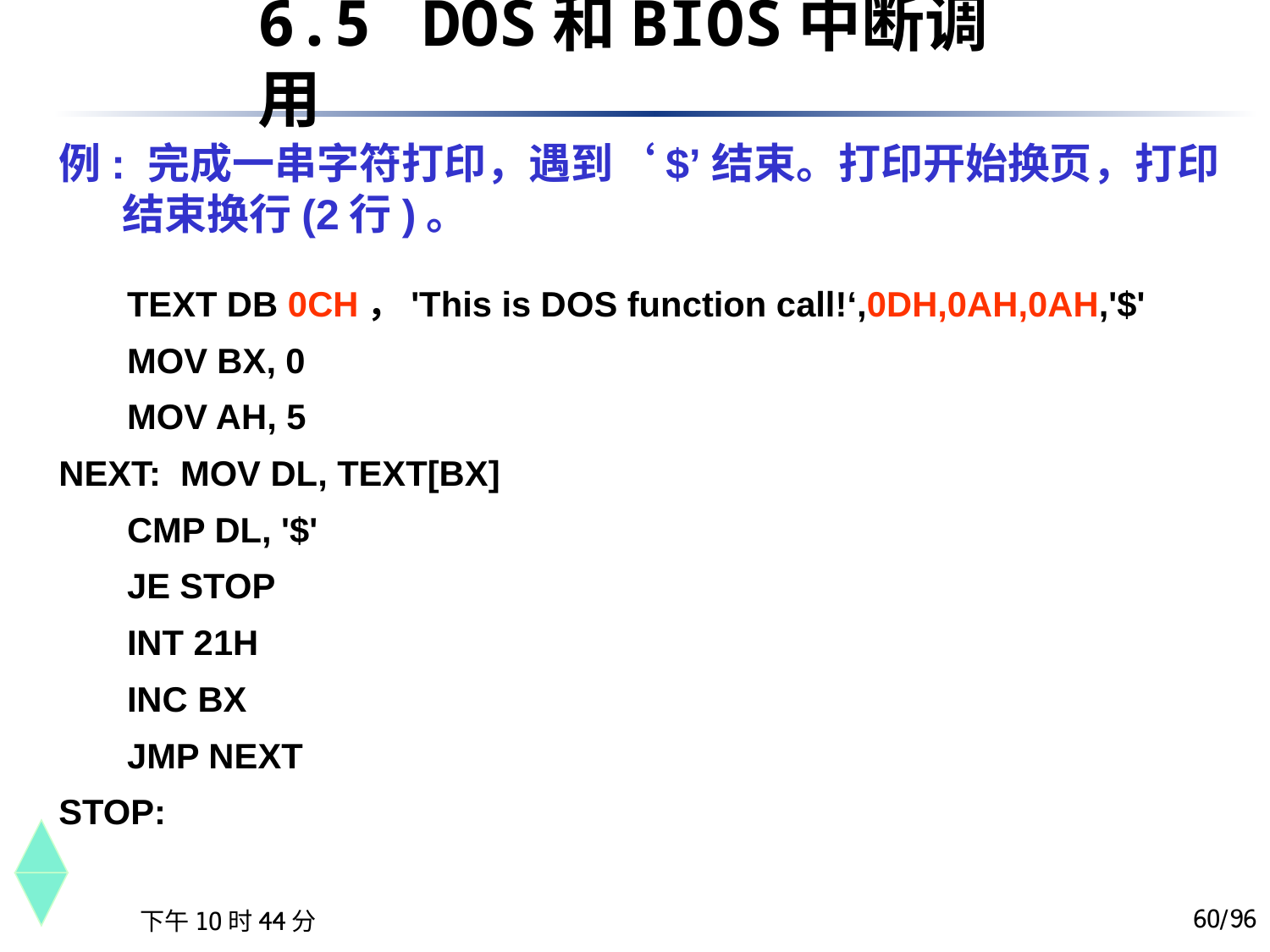

6.5	 DOS和BIOS中断调用
例: 完成一串字符打印，遇到‘$’结束。打印开始换页，打印结束换行(2行)。

       TEXT DB 0CH，'This is DOS function call!‘,0DH,0AH,0AH,'$'
       MOV BX, 0
       MOV AH, 5
NEXT:  MOV DL, TEXT[BX]
       CMP DL, '$'
       JE STOP
       INT 21H
       INC BX
       JMP NEXT
STOP:
60/96
下午10时44分